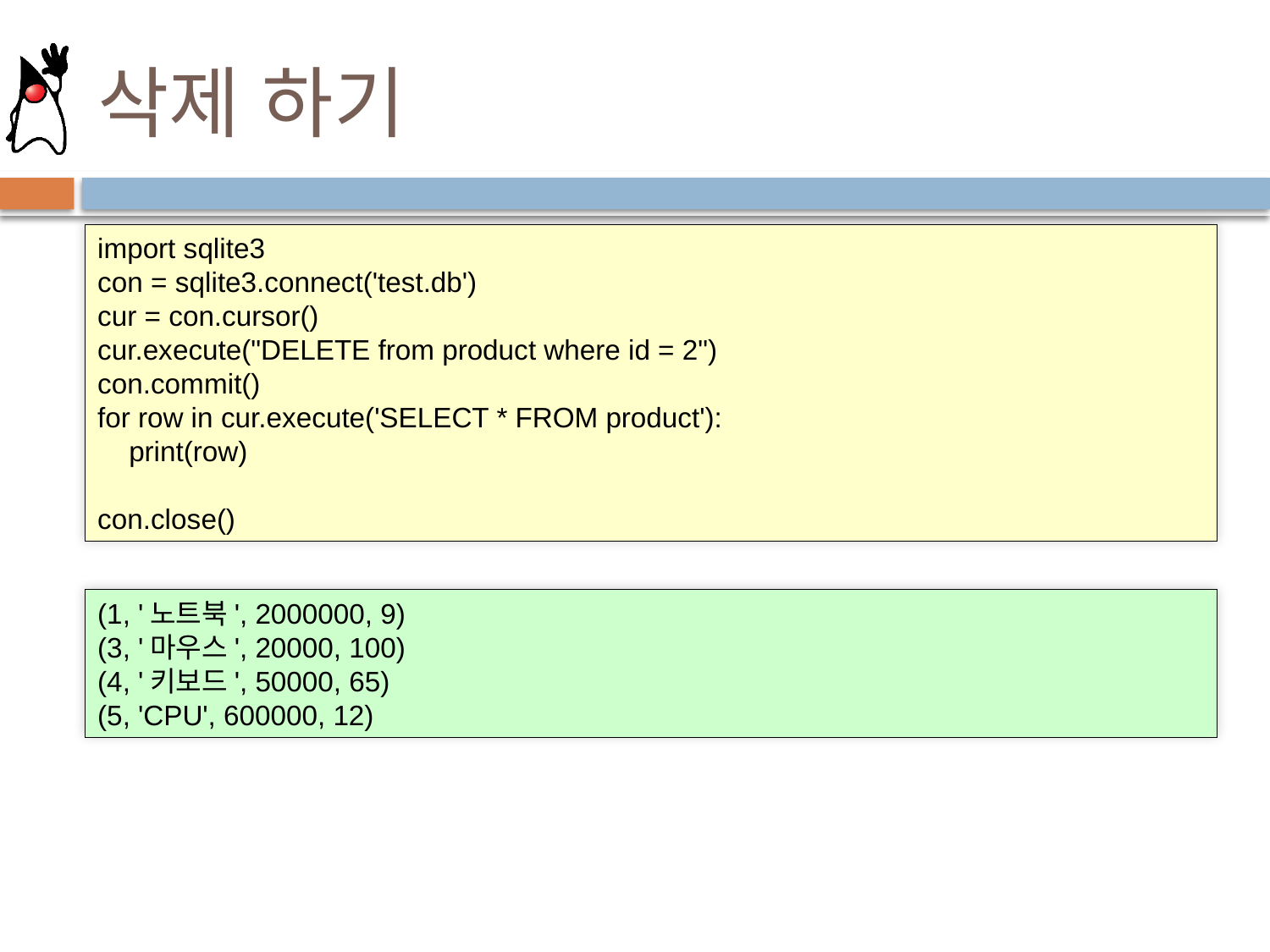

# 삭제 하기
import sqlite3
con = sqlite3.connect('test.db')
cur = con.cursor()
cur.execute("DELETE from product where id = 2")
con.commit()
for row in cur.execute('SELECT * FROM product'):
    print(row)

con.close()
(1, '노트북', 2000000, 9)
(3, '마우스', 20000, 100)
(4, '키보드', 50000, 65)
(5, 'CPU', 600000, 12)